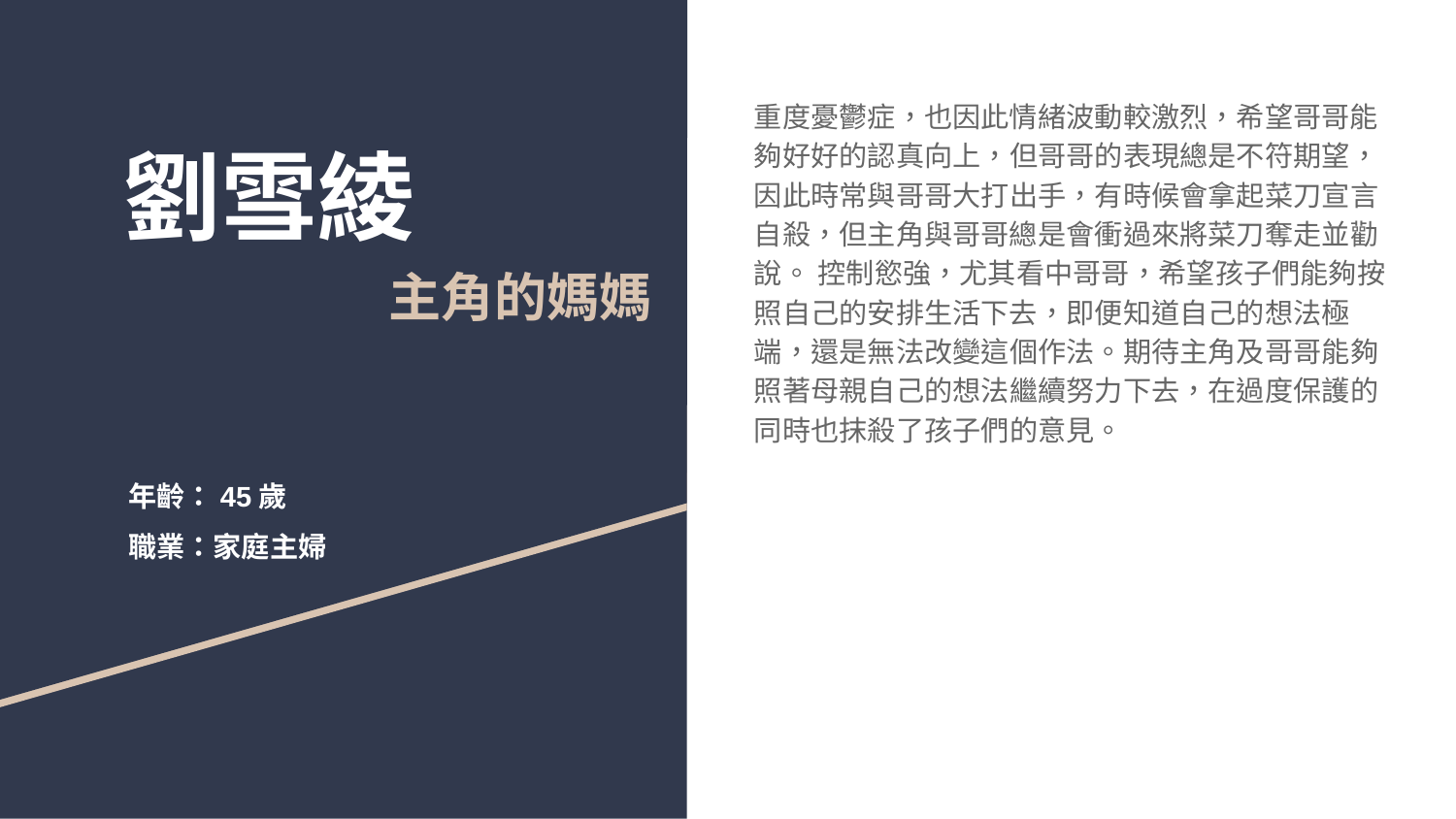

重度憂鬱症，也因此情緒波動較激烈，希望哥哥能夠好好的認真向上，但哥哥的表現總是不符期望，因此時常與哥哥大打出手，有時候會拿起菜刀宣言自殺，但主角與哥哥總是會衝過來將菜刀奪走並勸說。 控制慾強，尤其看中哥哥，希望孩子們能夠按照自己的安排生活下去，即便知道自己的想法極端，還是無法改變這個作法。期待主角及哥哥能夠照著母親自己的想法繼續努力下去，在過度保護的同時也抹殺了孩子們的意見。
# 劉雪綾
主角的媽媽
年齡：45歲
職業：家庭主婦